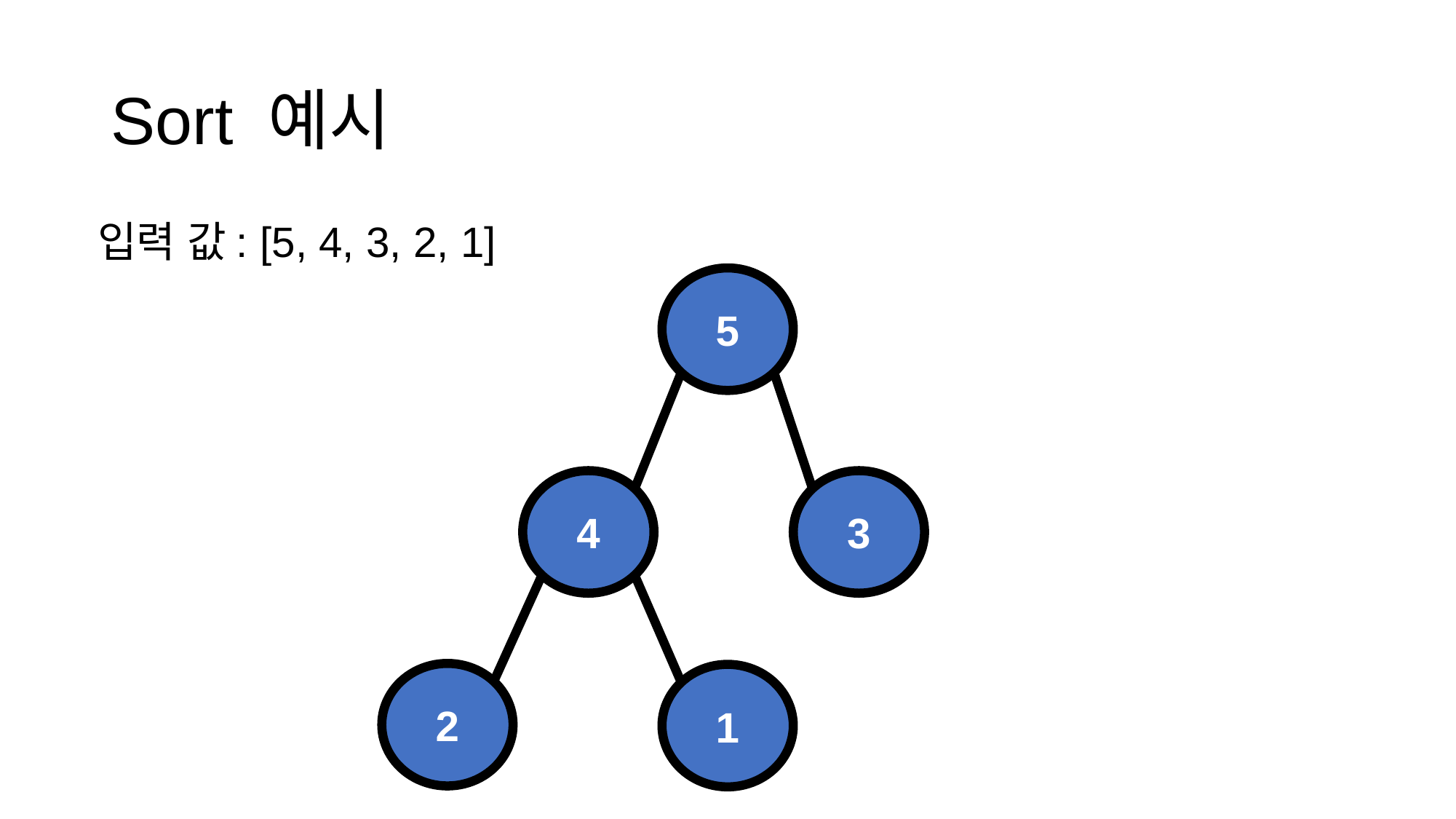

# Sort 예시
입력 값: [5, 4, 3, 2, 1]
5
3
4
2
1